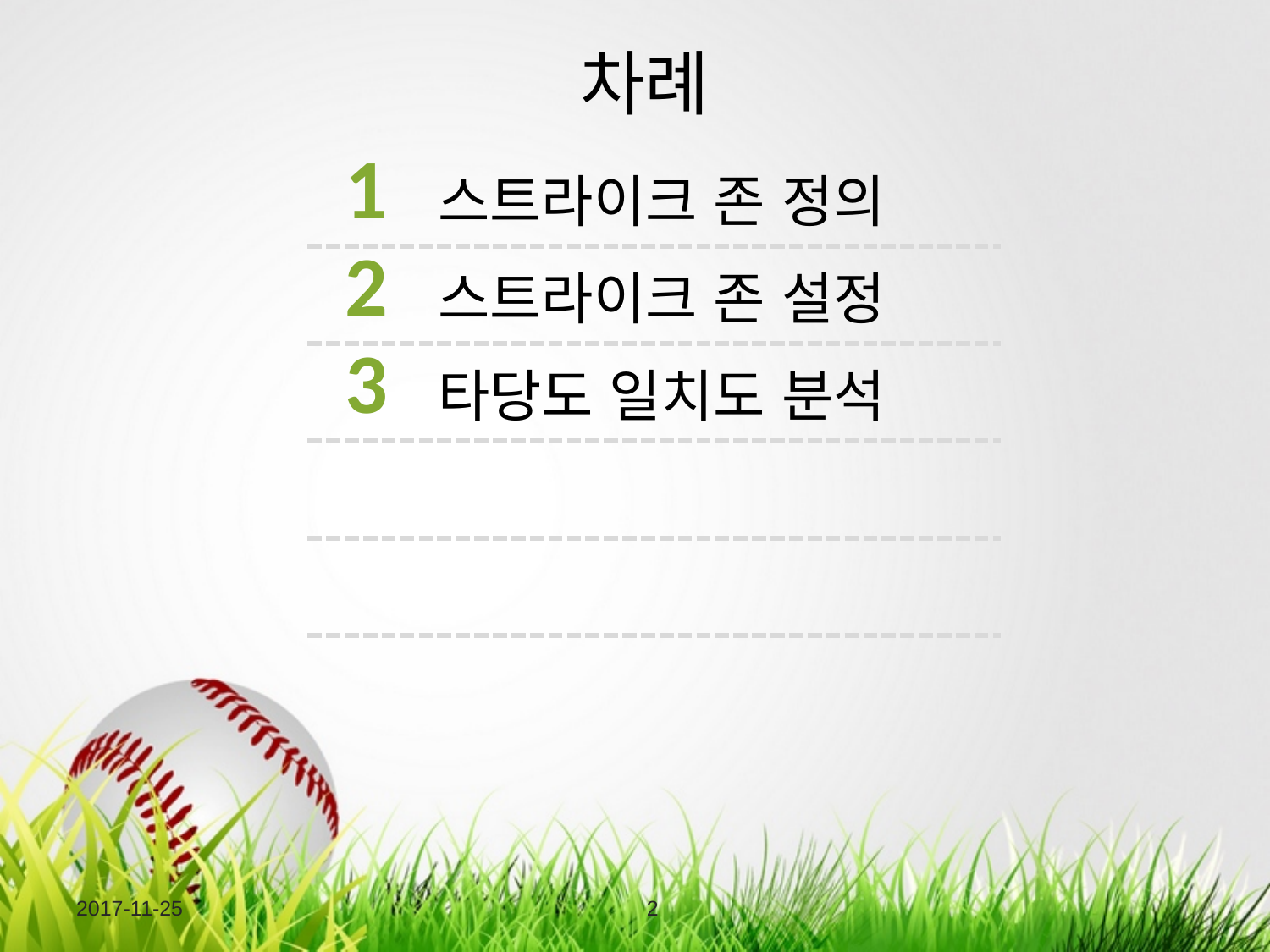

# 차례
| 1 | 스트라이크 존 정의 |
| --- | --- |
| 2 | 스트라이크 존 설정 |
| 3 | 타당도 일치도 분석 |
|  |  |
|  |  |
2017-11-25
2